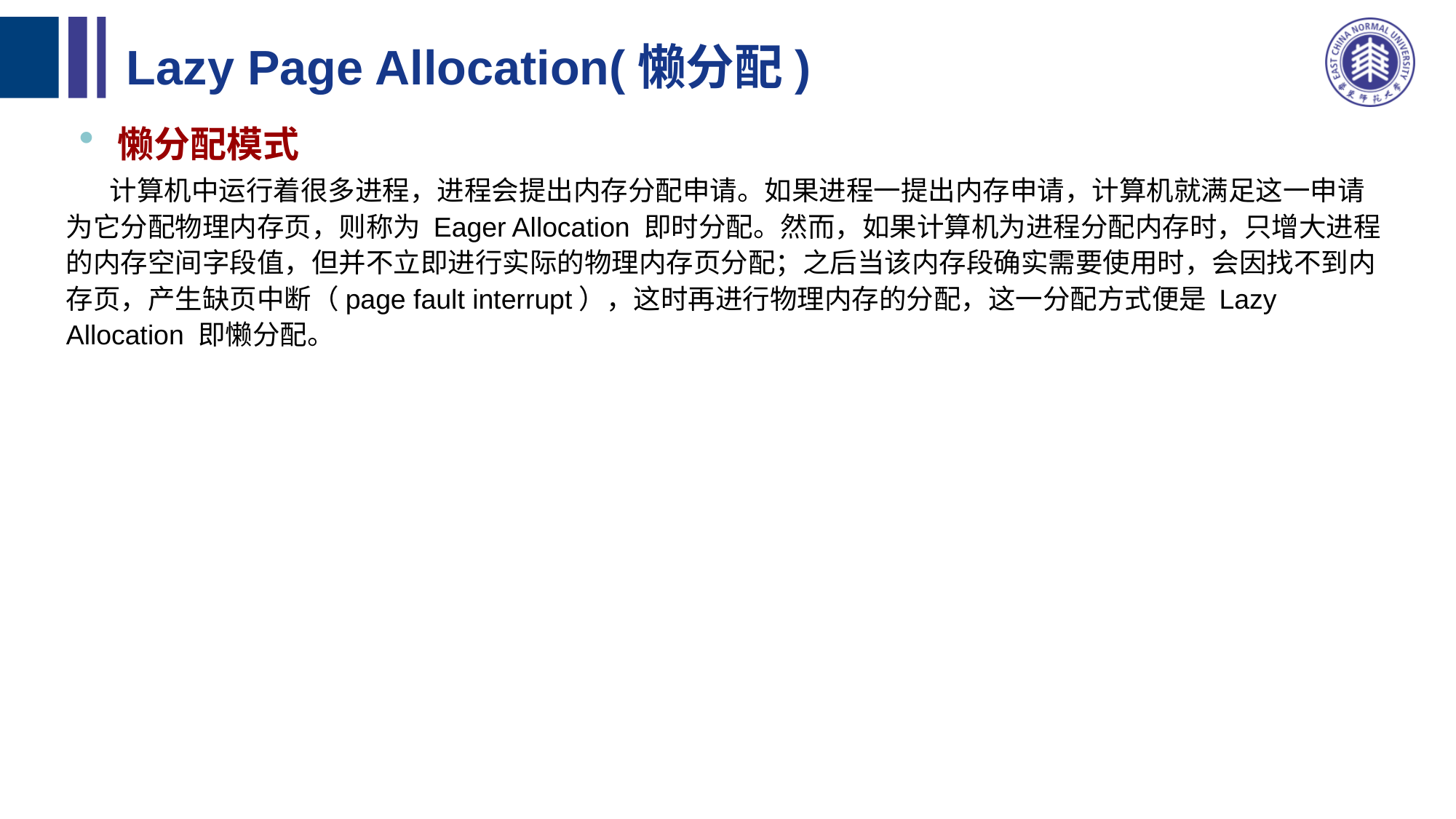

# Lazy Page Allocation(懒分配)
懒分配模式
      计算机中运行着很多进程，进程会提出内存分配申请。如果进程一提出内存申请，计算机就满足这一申请为它分配物理内存页，则称为 Eager Allocation 即时分配。然而，如果计算机为进程分配内存时，只增大进程的内存空间字段值，但并不立即进行实际的物理内存页分配；之后当该内存段确实需要使用时，会因找不到内存页，产生缺页中断（page fault interrupt），这时再进行物理内存的分配，这一分配方式便是 Lazy Allocation 即懒分配。